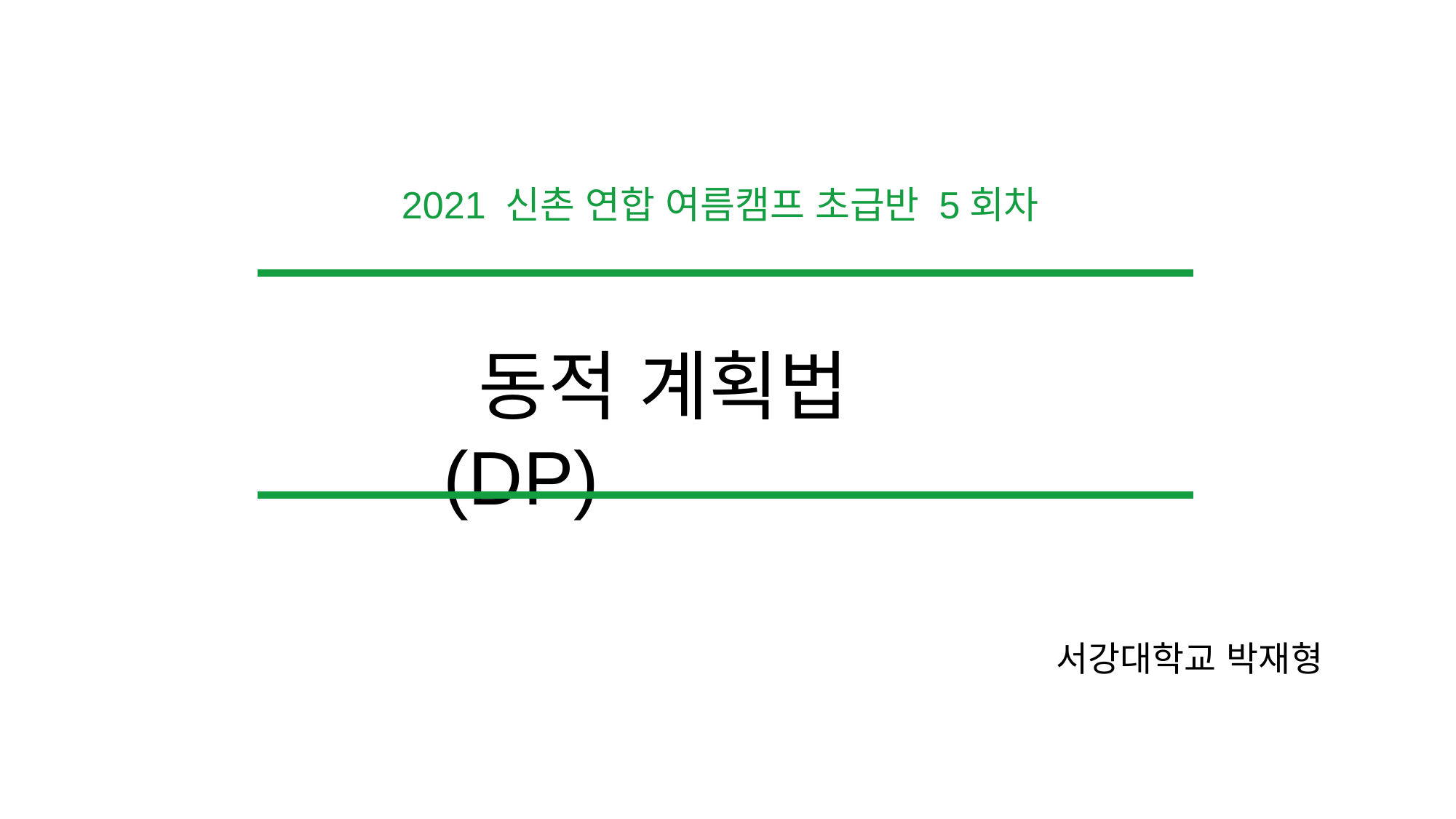

2021 신촌 연합 여름캠프 초급반 5회차
 동적 계획법 (DP)
서강대학교 박재형